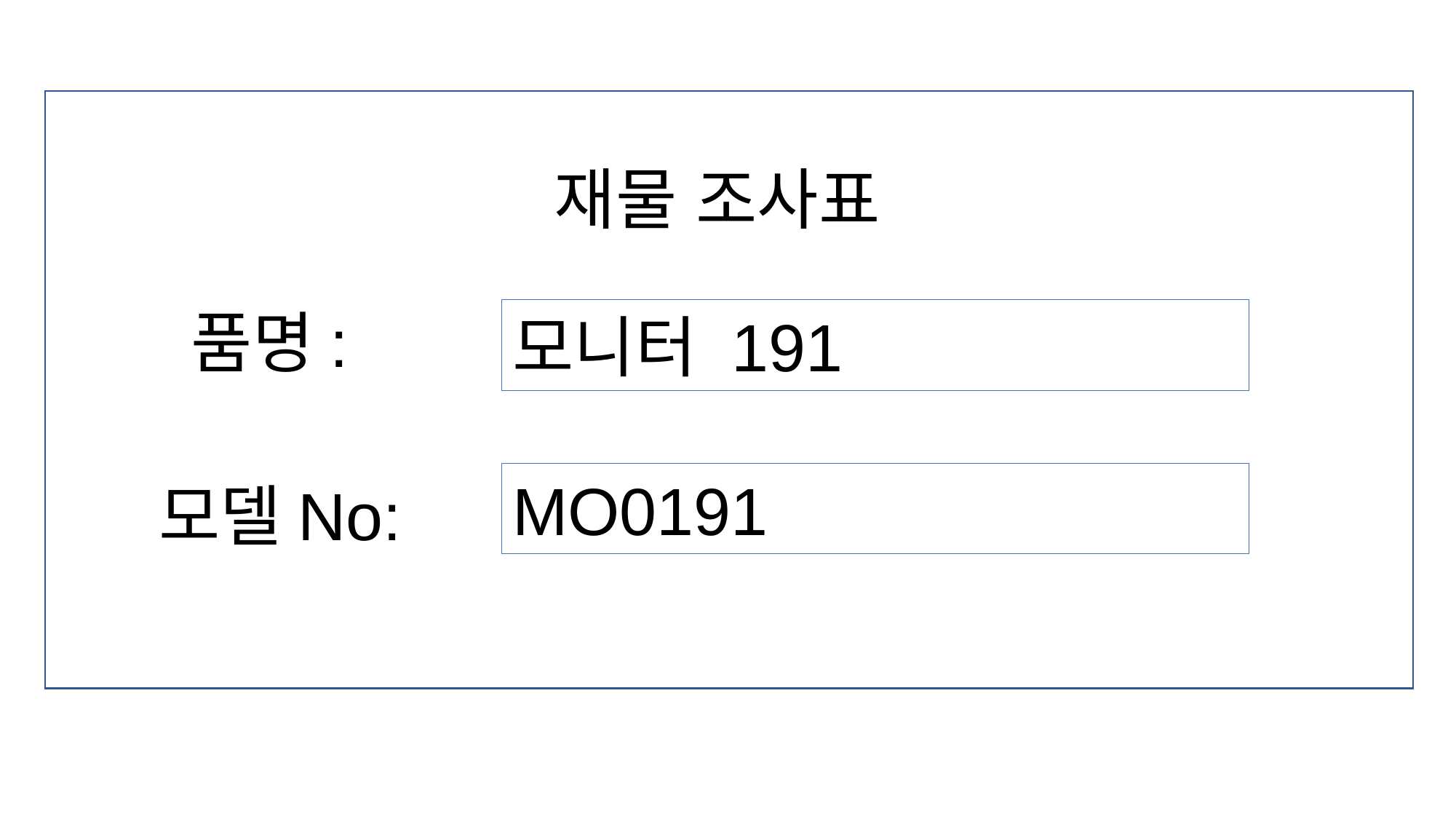

재물 조사표
품명:
모니터 191
MO0191
모델No: